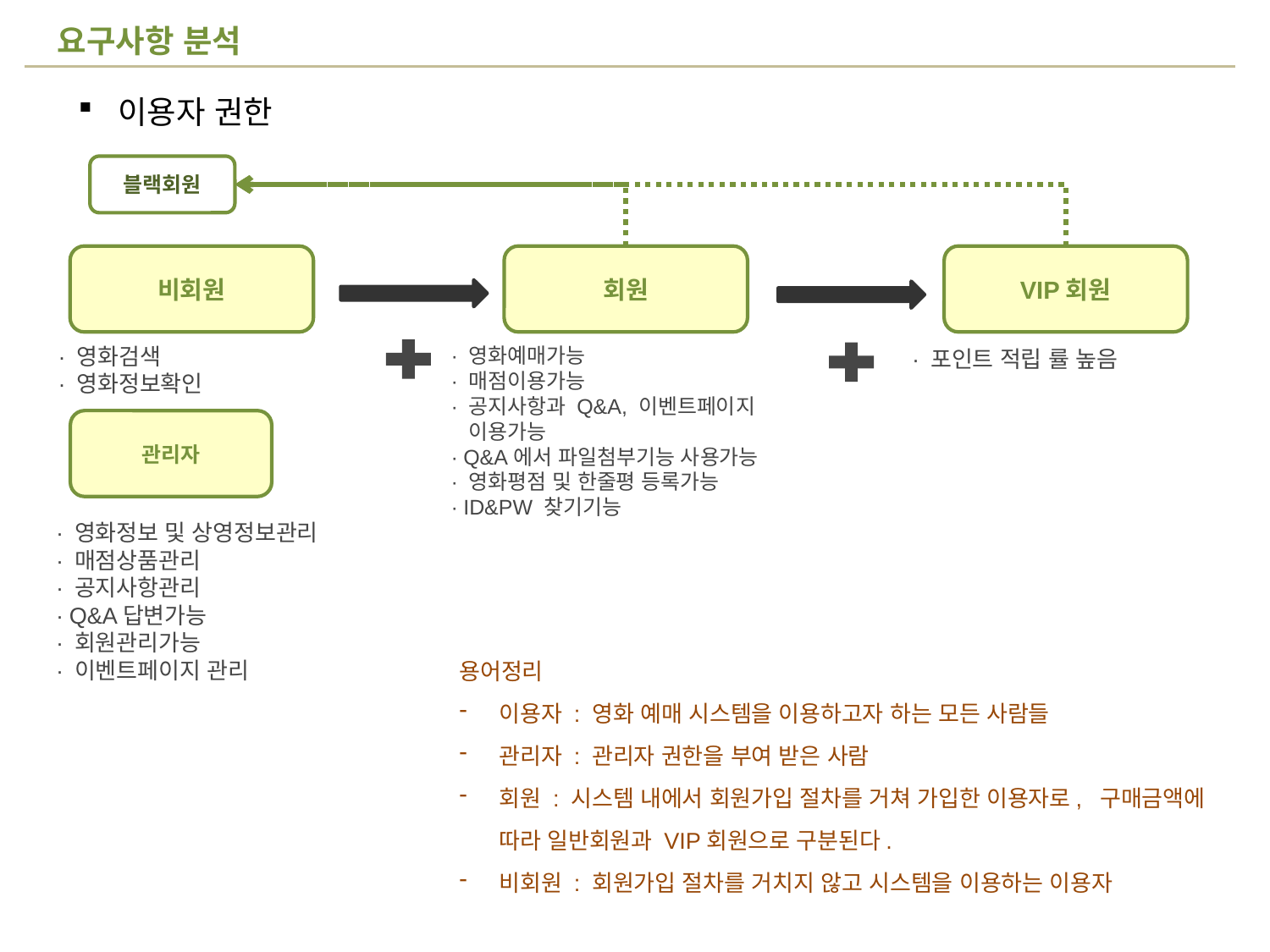

요구사항 분석
이용자 권한
블랙회원
VIP회원
비회원
회원

∙ 영화검색
∙ 영화정보확인
∙ 영화예매가능
∙ 매점이용가능
∙ 공지사항과 Q&A, 이벤트페이지
  이용가능
∙ Q&A에서 파일첨부기능 사용가능
∙ 영화평점 및 한줄평 등록가능
∙ ID&PW 찾기기능
관리자
∙ 포인트 적립 률 높음
∙ 영화정보 및 상영정보관리
∙ 매점상품관리
∙ 공지사항관리
∙ Q&A답변가능
∙ 회원관리가능
∙ 이벤트페이지 관리
용어정리
이용자 : 영화 예매 시스템을 이용하고자 하는 모든 사람들
관리자 : 관리자 권한을 부여 받은 사람
회원 : 시스템 내에서 회원가입 절차를 거쳐 가입한 이용자로,  구매금액에 따라 일반회원과 VIP회원으로 구분된다.
비회원 : 회원가입 절차를 거치지 않고 시스템을 이용하는 이용자